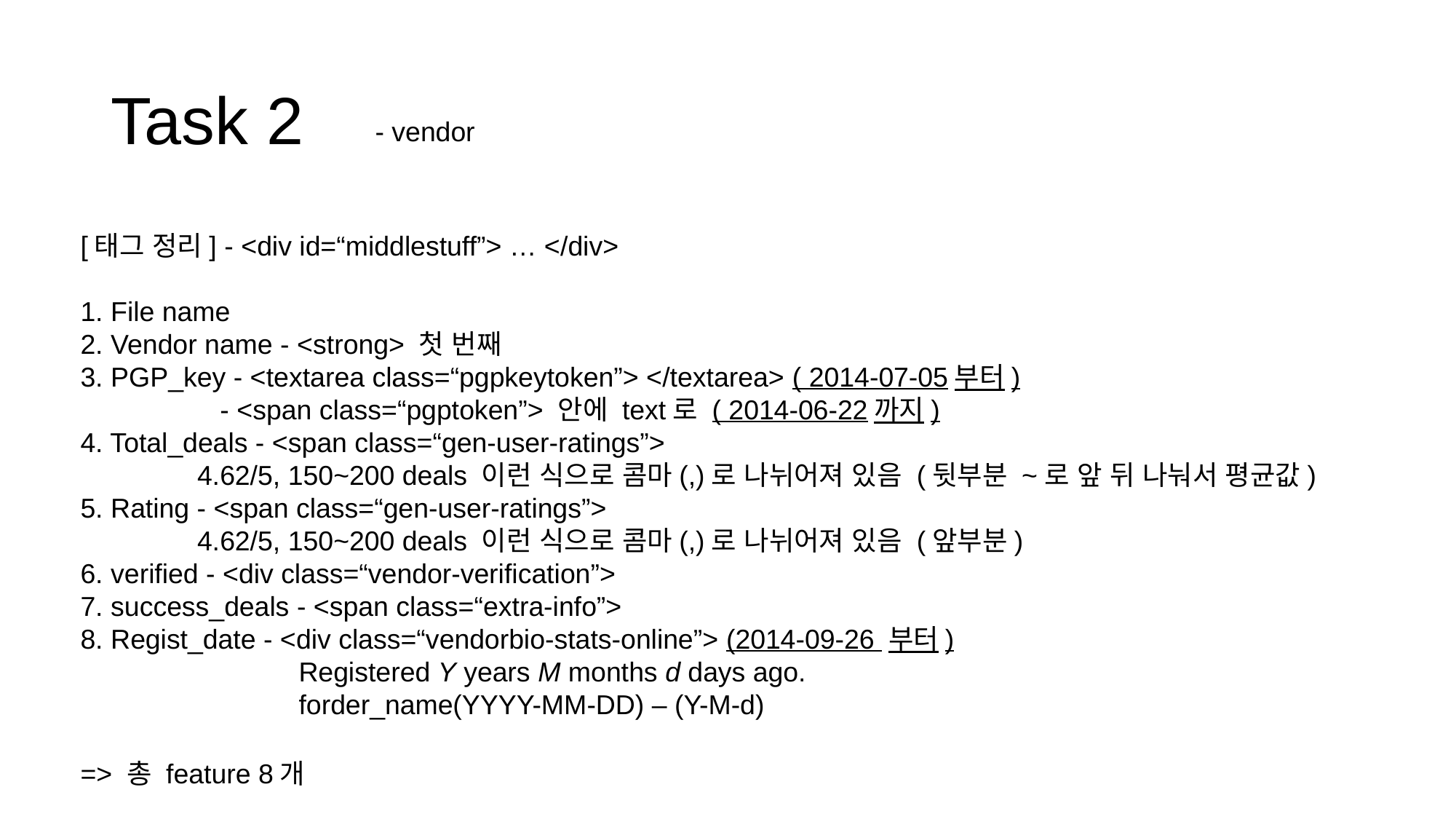

# Task 2
- vendor
[태그 정리] - <div id=“middlestuff”> … </div>

1. File name
2. Vendor name - <strong> 첫 번째
3. PGP_key - <textarea class=“pgpkeytoken”> </textarea> ( 2014-07-05부터)
	    - <span class=“pgptoken”> 안에 text로 ( 2014-06-22까지)
4. Total_deals - <span class=“gen-user-ratings”>
	 4.62/5, 150~200 deals 이런 식으로 콤마(,)로 나뉘어져 있음 (뒷부분 ~로 앞 뒤 나눠서 평균값)
5. Rating - <span class=“gen-user-ratings”>
	 4.62/5, 150~200 deals 이런 식으로 콤마(,)로 나뉘어져 있음 (앞부분)
6. verified - <div class=“vendor-verification”>
7. success_deals - <span class=“extra-info”>
8. Regist_date - <div class=“vendorbio-stats-online”> (2014-09-26 부터)
		Registered Y years M months d days ago.
		forder_name(YYYY-MM-DD) – (Y-M-d)
=> 총 feature 8개